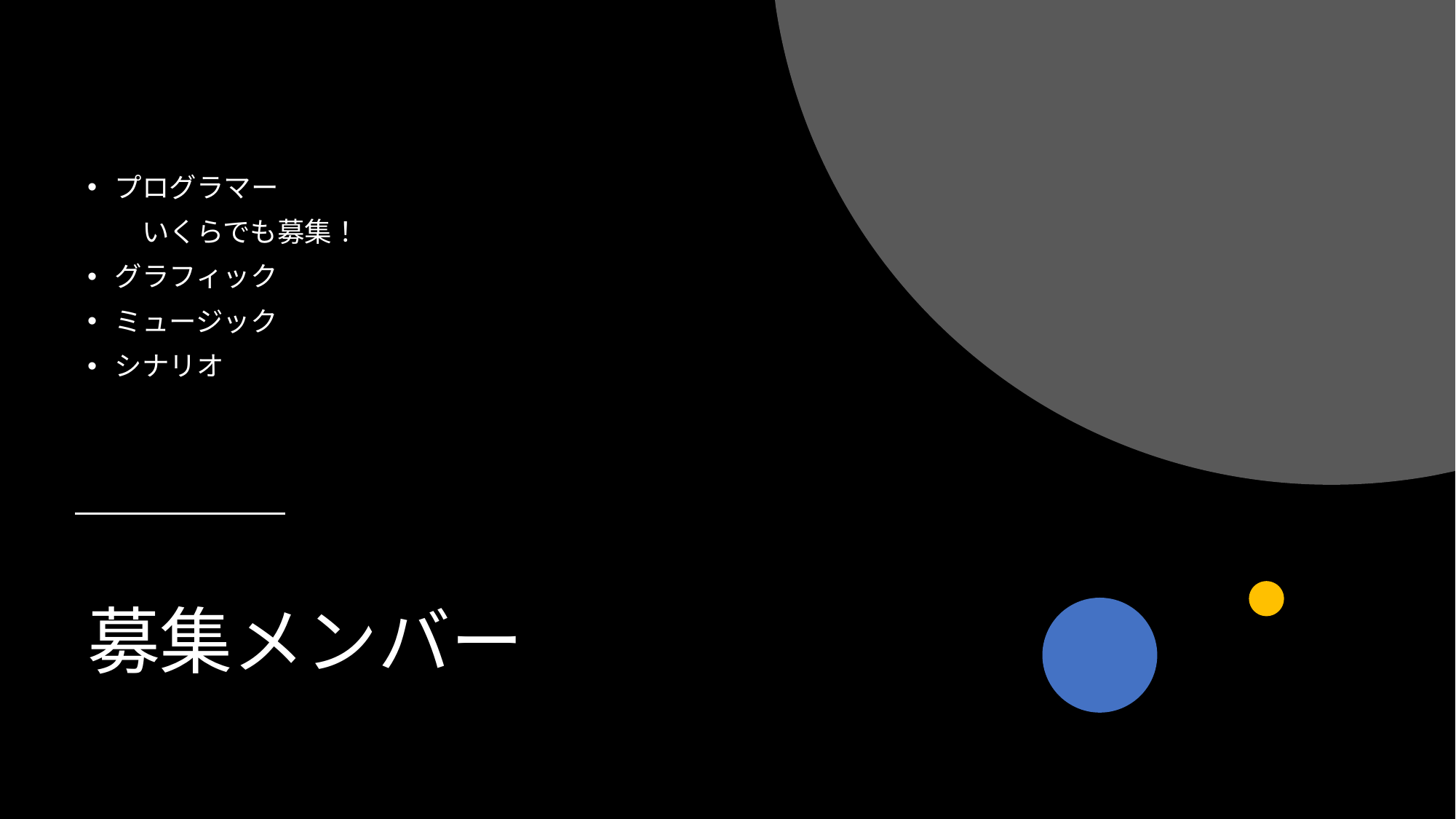

プログラマー
　　いくらでも募集！
グラフィック
ミュージック
シナリオ
# 募集メンバー